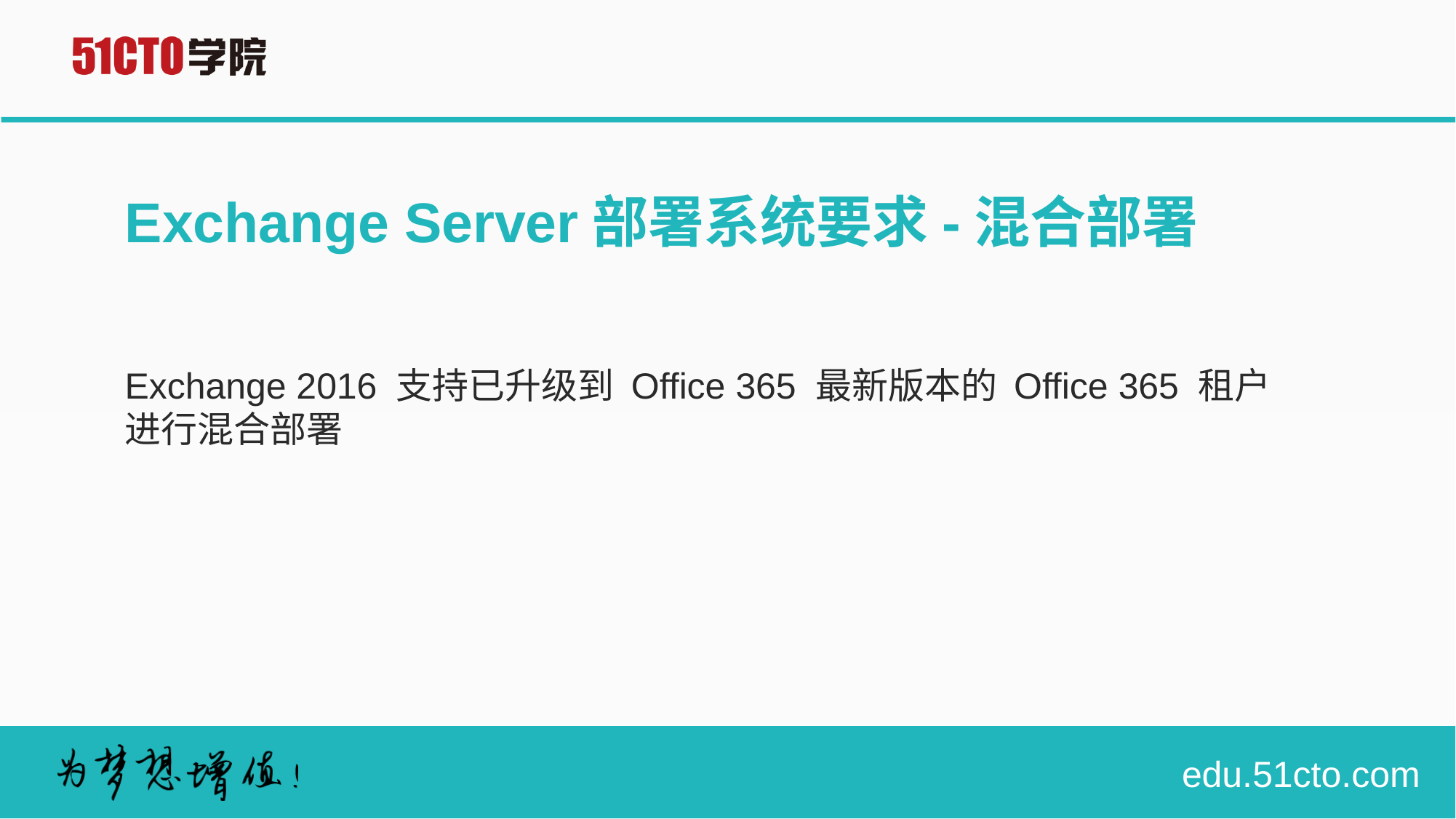

# Exchange Server部署系统要求-混合部署
Exchange 2016 支持已升级到 Office 365 最新版本的 Office 365 租户进行混合部署